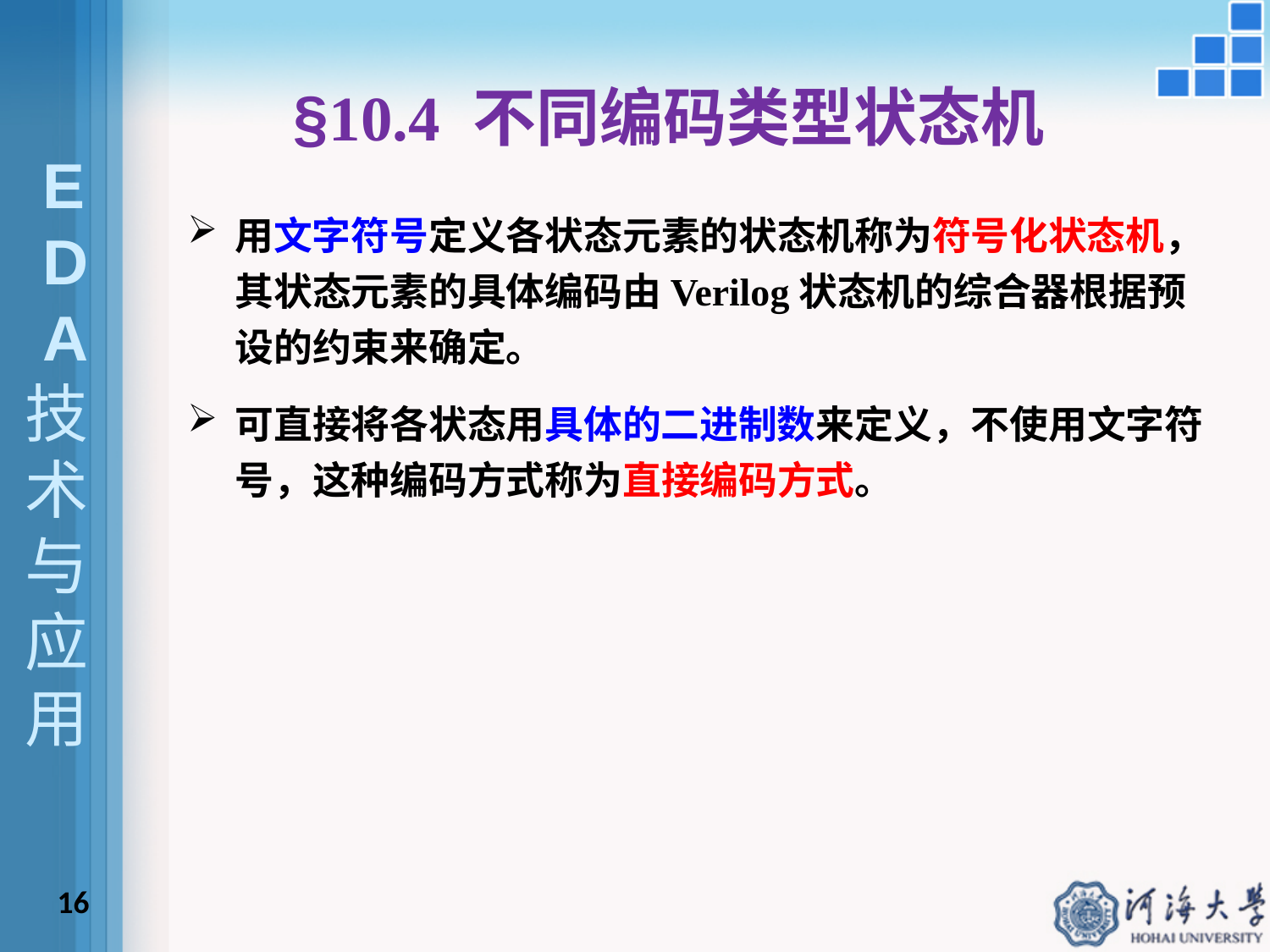

# §10.4 不同编码类型状态机
 E
 D
 A技术与应用
用文字符号定义各状态元素的状态机称为符号化状态机，其状态元素的具体编码由Verilog状态机的综合器根据预设的约束来确定。
可直接将各状态用具体的二进制数来定义，不使用文字符号，这种编码方式称为直接编码方式。
16